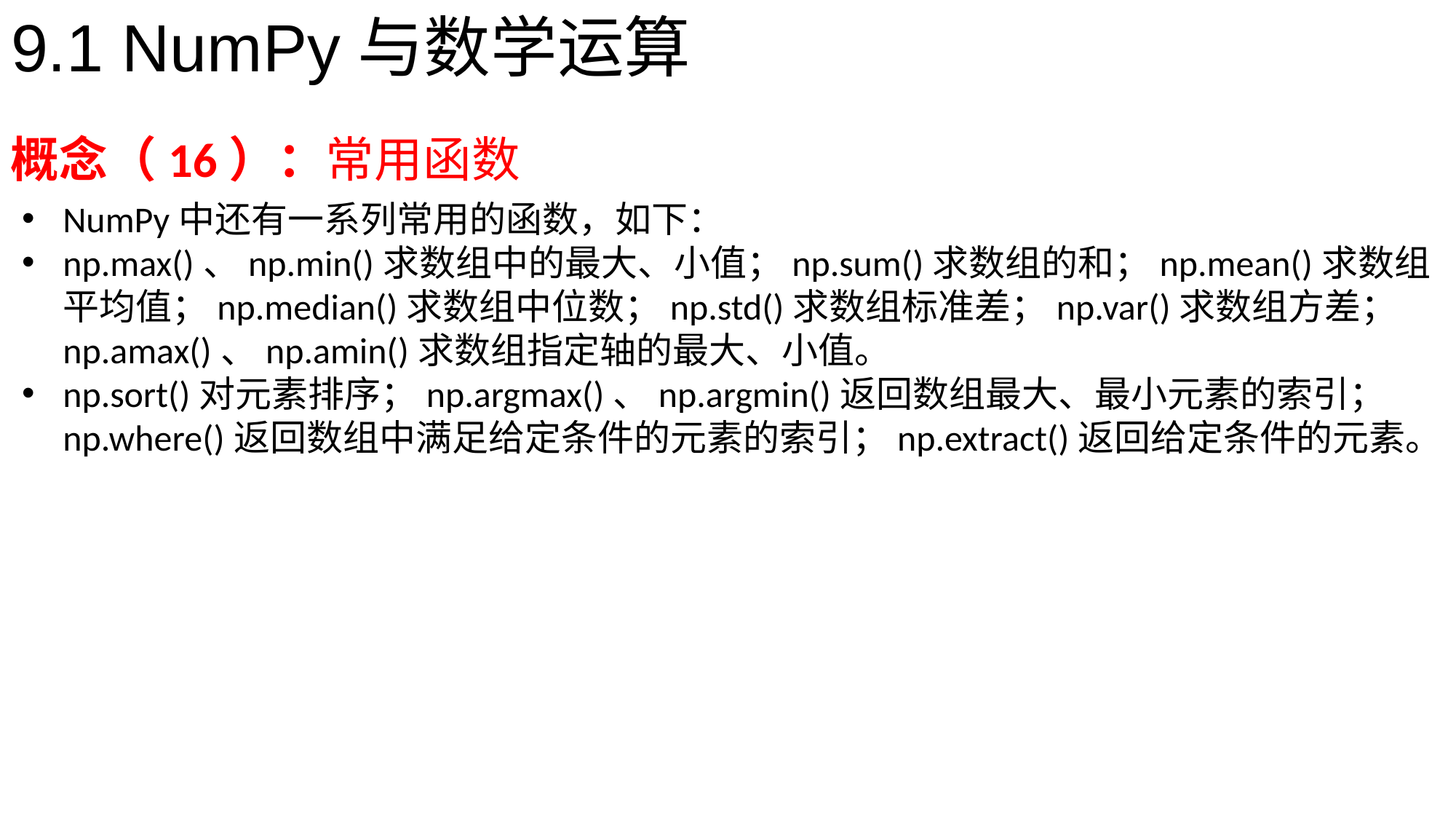

# 9.1 NumPy与数学运算
概念（16）：常用函数
NumPy中还有一系列常用的函数，如下：
np.max()、np.min()求数组中的最大、小值；np.sum()求数组的和；np.mean()求数组平均值；np.median()求数组中位数；np.std()求数组标准差；np.var()求数组方差；np.amax()、np.amin()求数组指定轴的最大、小值。
np.sort()对元素排序；np.argmax()、np.argmin()返回数组最大、最小元素的索引；np.where()返回数组中满足给定条件的元素的索引；np.extract()返回给定条件的元素。